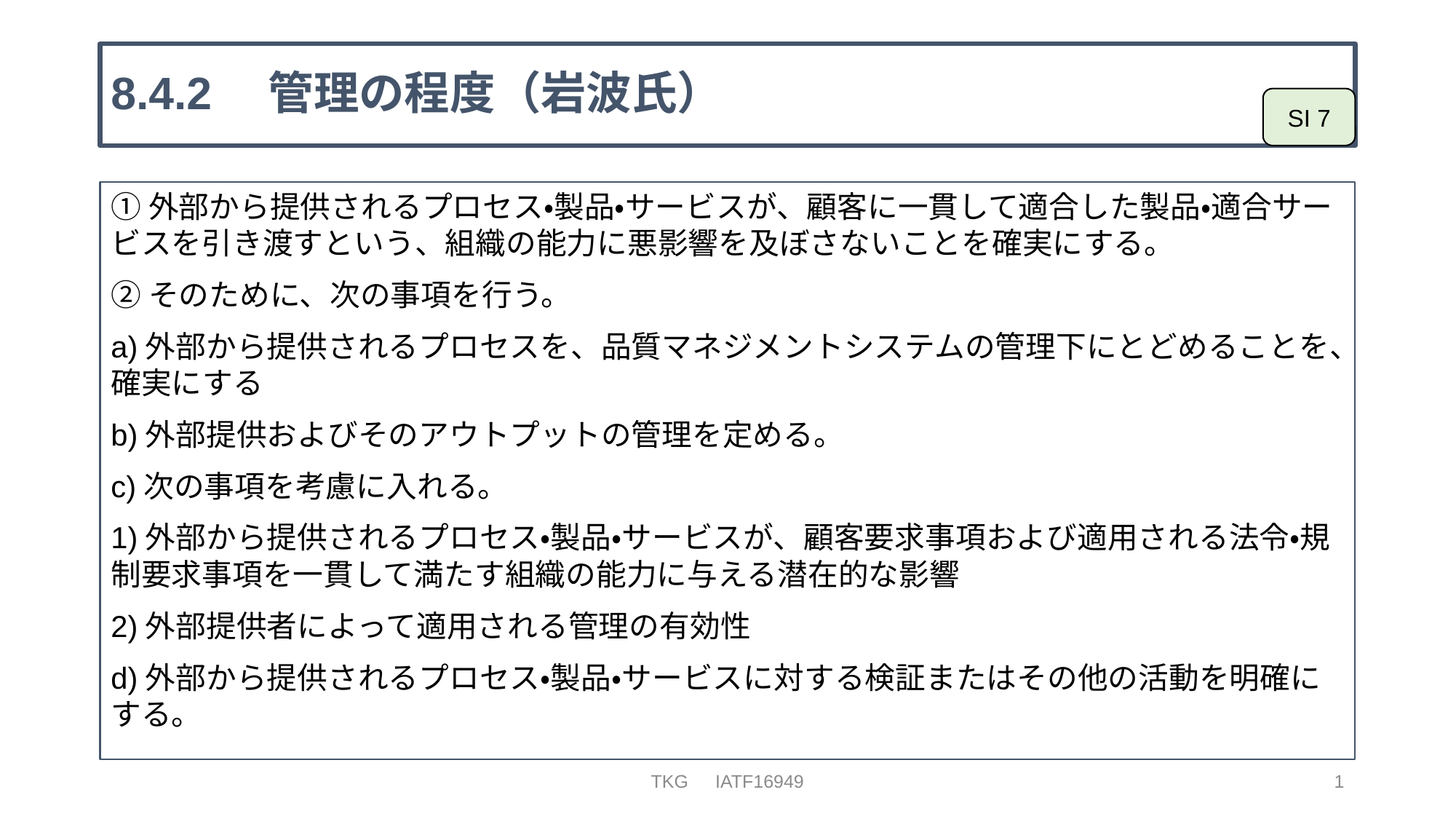

# 8.4.2　管理の程度（岩波氏）
SI 7
①外部から提供されるプロセス・製品・サービスが、顧客に一貫して適合した製品・適合サービスを引き渡すという、組織の能力に悪影響を及ぼさないことを確実にする。
②そのために、次の事項を行う。
a)外部から提供されるプロセスを、品質マネジメントシステムの管理下にとどめることを、確実にする
b)外部提供およびそのアウトプットの管理を定める。
c)次の事項を考慮に入れる。
1)外部から提供されるプロセス・製品・サービスが、顧客要求事項および適用される法令・規制要求事項を一貫して満たす組織の能力に与える潜在的な影響
2)外部提供者によって適用される管理の有効性
d)外部から提供されるプロセス・製品・サービスに対する検証またはその他の活動を明確にする。
TKG　IATF16949
1